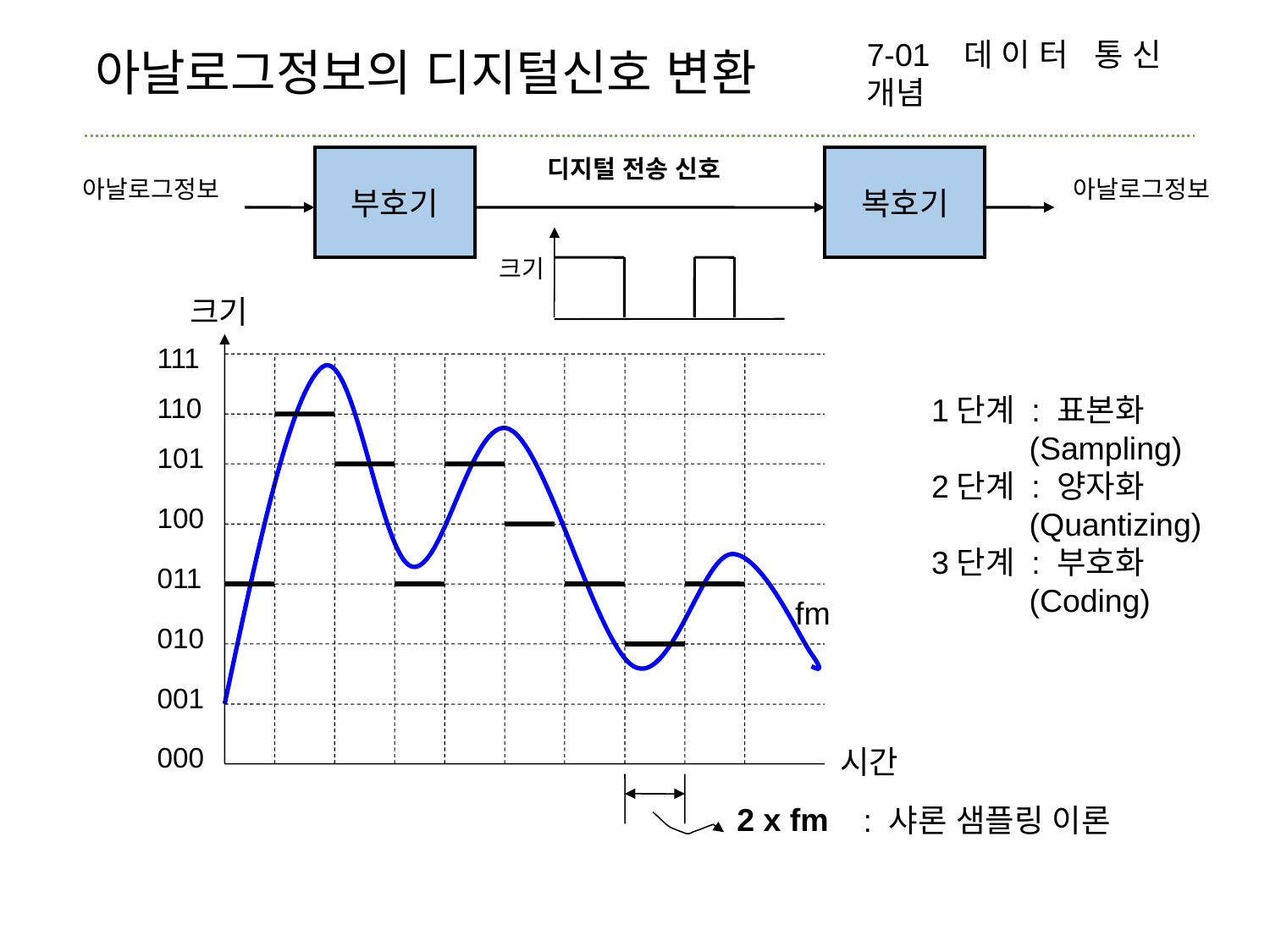

아날로그정보의 디지털신호 변환
7-01 데이터 통신 개념
부호기
디지털 전송 신호
복호기
아날로그정보
아날로그정보

크기

크기

111

110
1단계 : 표본화
           (Sampling)
2단계 : 양자화
           (Quantizing)
3단계 : 부호화
           (Coding)

101

100

011

fm
010

001

000
시간

2 x fm
: 샤론 샘플링 이론